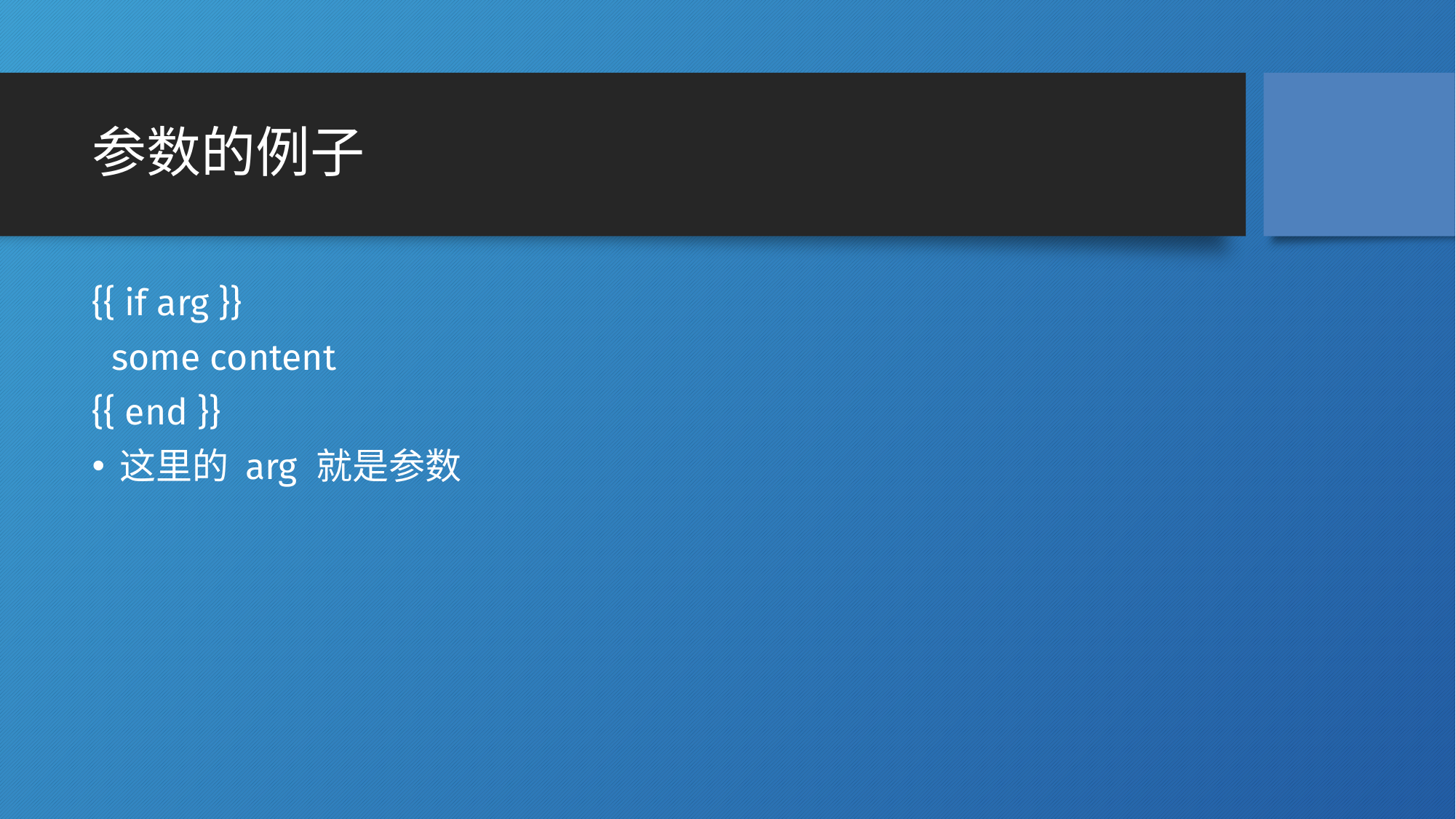

# 参数的例子
{{ if arg }}
  some content
{{ end }}
这里的 arg 就是参数